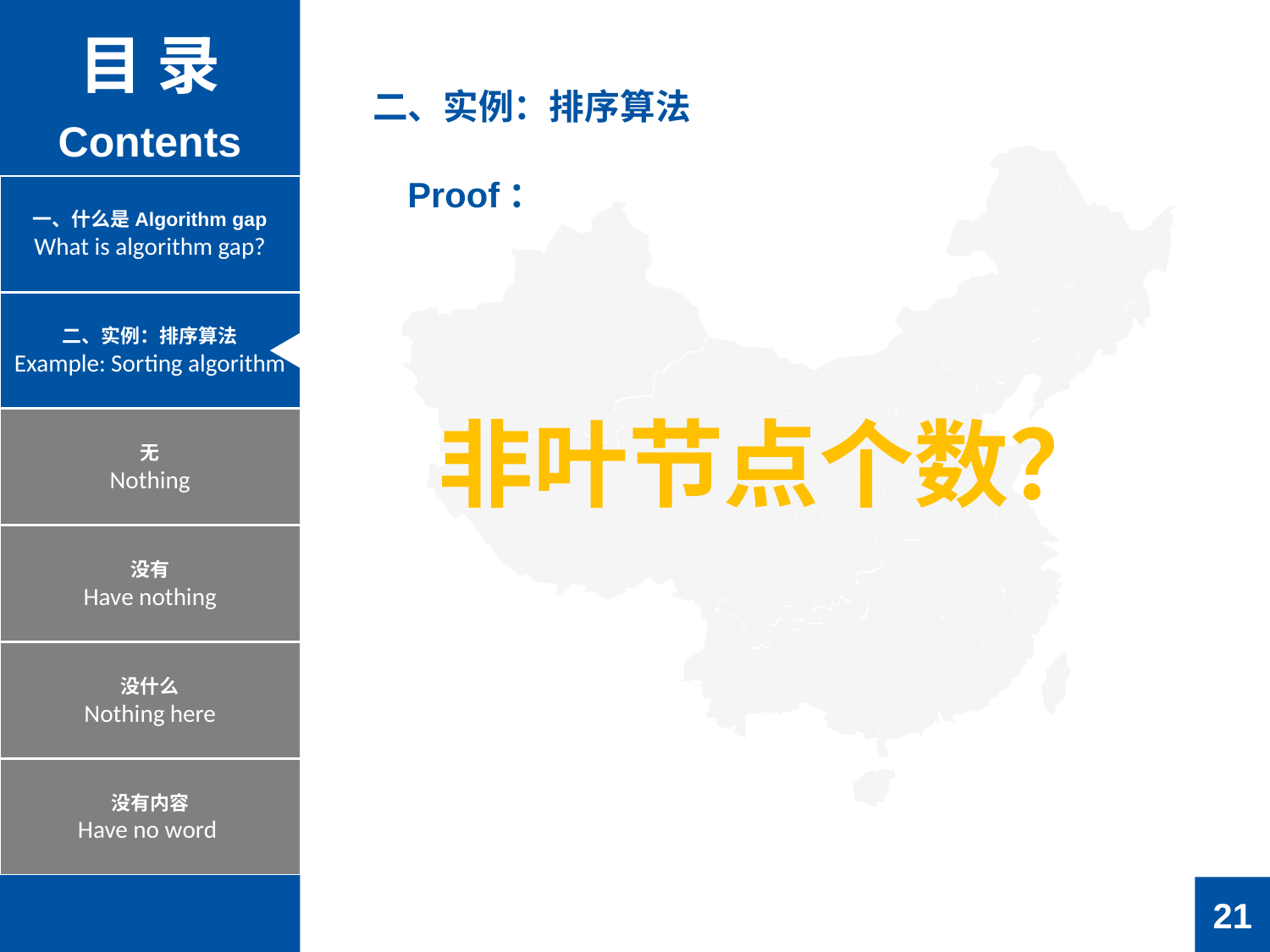

目 录
Contents
二、实例：排序算法
Proof：
一、什么是Algorithm gap
What is algorithm gap?
二、实例：排序算法
Example: Sorting algorithm

非叶节点个数？
无
Nothing
没有
Have nothing
没什么
Nothing here
没有内容
Have no word
21